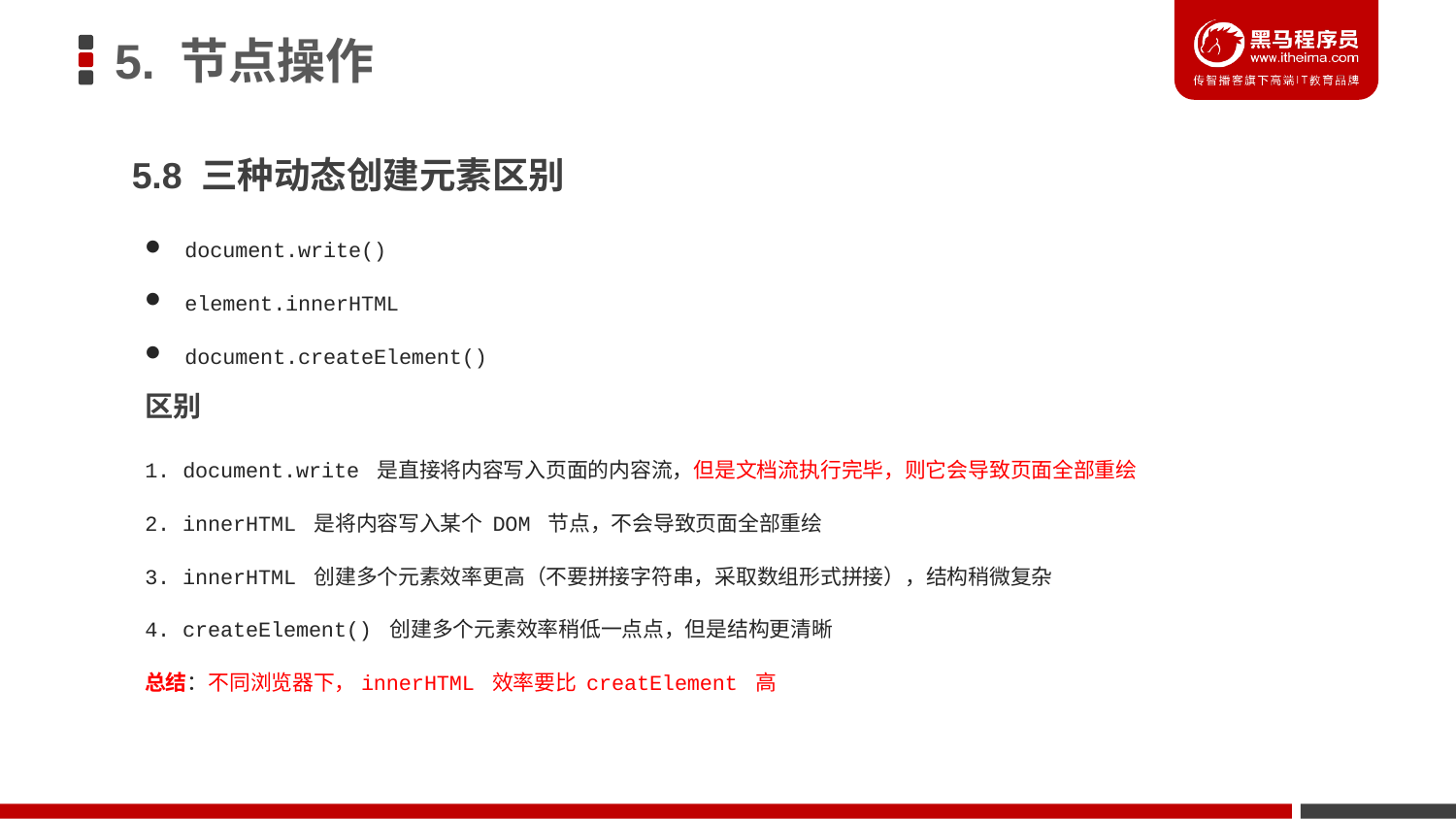

5. 节点操作
5.8 三种动态创建元素区别
 document.write()
 element.innerHTML
 document.createElement()

区别
1. document.write 是直接将内容写入页面的内容流，但是文档流执行完毕，则它会导致页面全部重绘
2. innerHTML 是将内容写入某个 DOM 节点，不会导致页面全部重绘
3. innerHTML 创建多个元素效率更高（不要拼接字符串，采取数组形式拼接），结构稍微复杂
4. createElement() 创建多个元素效率稍低一点点，但是结构更清晰
总结：不同浏览器下，innerHTML 效率要比 creatElement 高